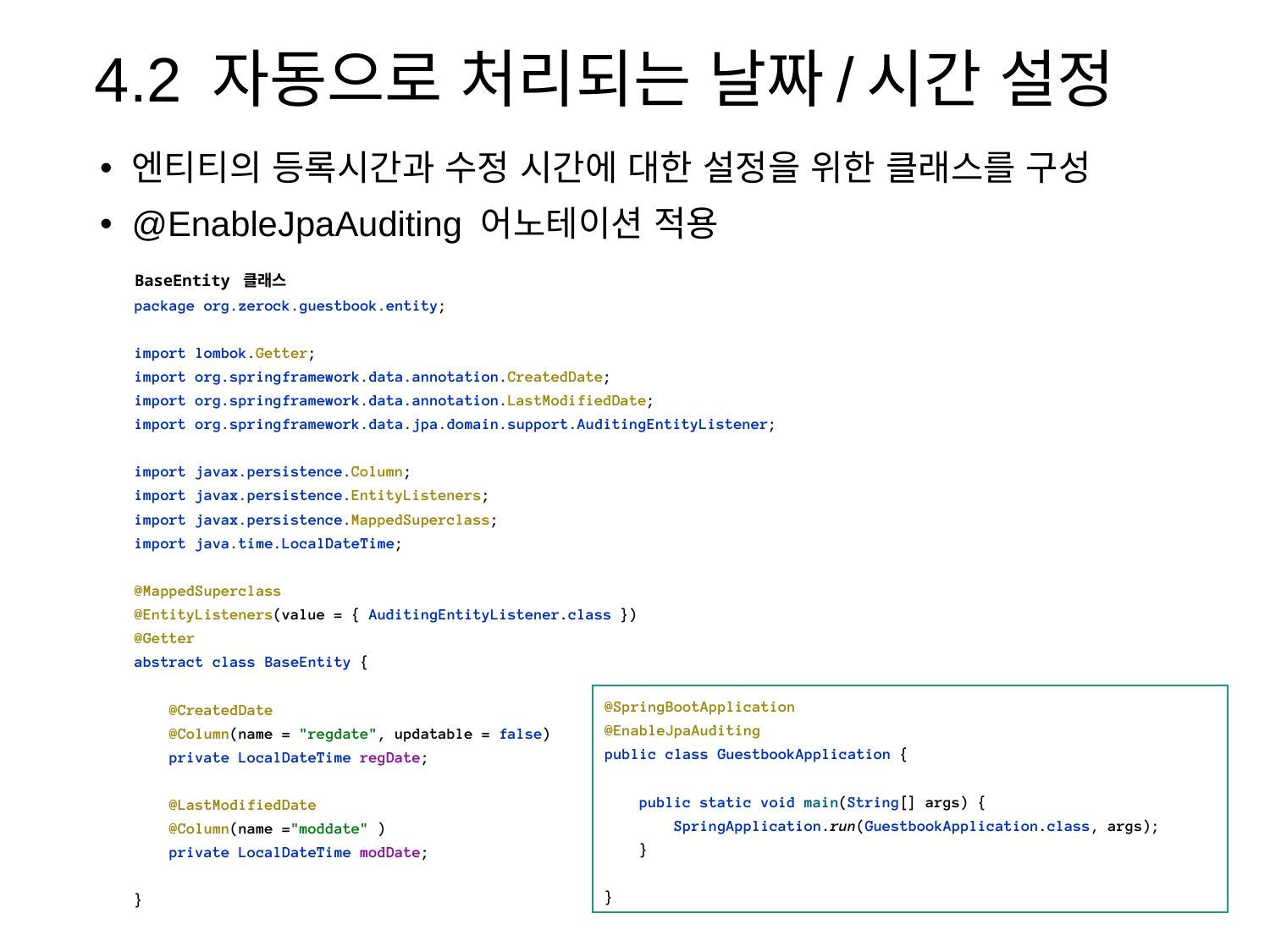

# 4.2 자동으로 처리되는 날짜/시간 설정
엔티티의 등록시간과 수정 시간에 대한 설정을 위한 클래스를 구성
@EnableJpaAuditing 어노테이션 적용
BaseEntity 클래스
package org.zerock.guestbook.entity;
import lombok.Getter;
import org.springframework.data.annotation.CreatedDate;
import org.springframework.data.annotation.LastModifiedDate;
import org.springframework.data.jpa.domain.support.AuditingEntityListener;
import javax.persistence.Column;
import javax.persistence.EntityListeners;
import javax.persistence.MappedSuperclass;
import java.time.LocalDateTime;
@MappedSuperclass
@EntityListeners(value = { AuditingEntityListener.class })
@Getter
abstract class BaseEntity {
    @CreatedDate
    @Column(name = "regdate", updatable = false)
    private LocalDateTime regDate;
    @LastModifiedDate
    @Column(name ="moddate" )
    private LocalDateTime modDate;
}

@SpringBootApplication
@EnableJpaAuditing
public class GuestbookApplication {
    public static void main(String[] args) {
        SpringApplication.run(GuestbookApplication.class, args);
    }
}